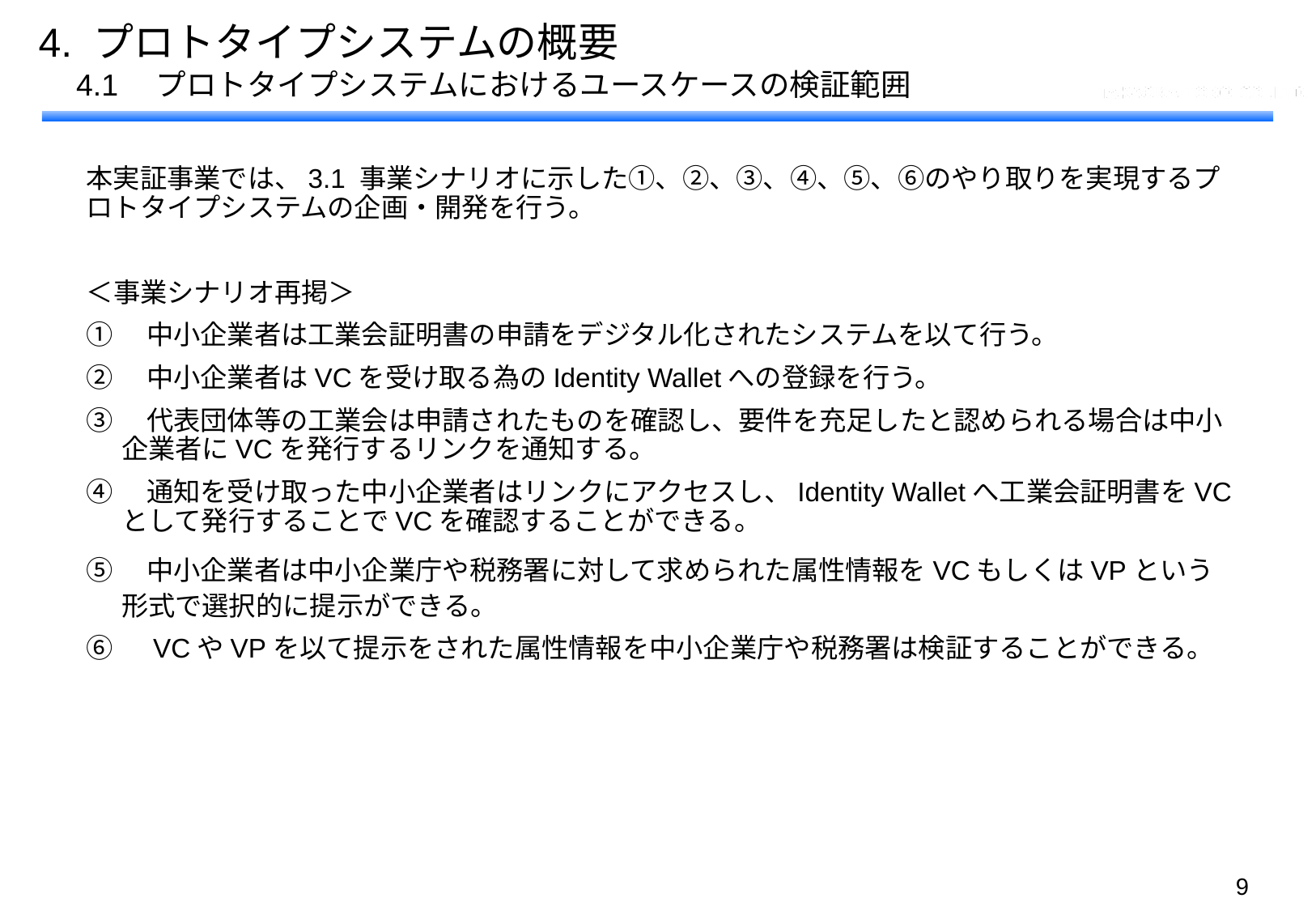

4. プロトタイプシステムの概要
　4.1　プロトタイプシステムにおけるユースケースの検証範囲
本実証事業では、3.1 事業シナリオに示した①、②、③、④、⑤、⑥のやり取りを実現するプロトタイプシステムの企画・開発を行う。

＜事業シナリオ再掲＞
①　中小企業者は工業会証明書の申請をデジタル化されたシステムを以て行う。
②　中小企業者はVCを受け取る為のIdentity Walletへの登録を行う。
③　代表団体等の工業会は申請されたものを確認し、要件を充足したと認められる場合は中小企業者にVCを発行するリンクを通知する。
④　通知を受け取った中小企業者はリンクにアクセスし、Identity Walletへ工業会証明書をVCとして発行することでVCを確認することができる。
⑤　中小企業者は中小企業庁や税務署に対して求められた属性情報をVCもしくはVPという形式で選択的に提示ができる。
⑥　VCやVPを以て提示をされた属性情報を中小企業庁や税務署は検証することができる。
9